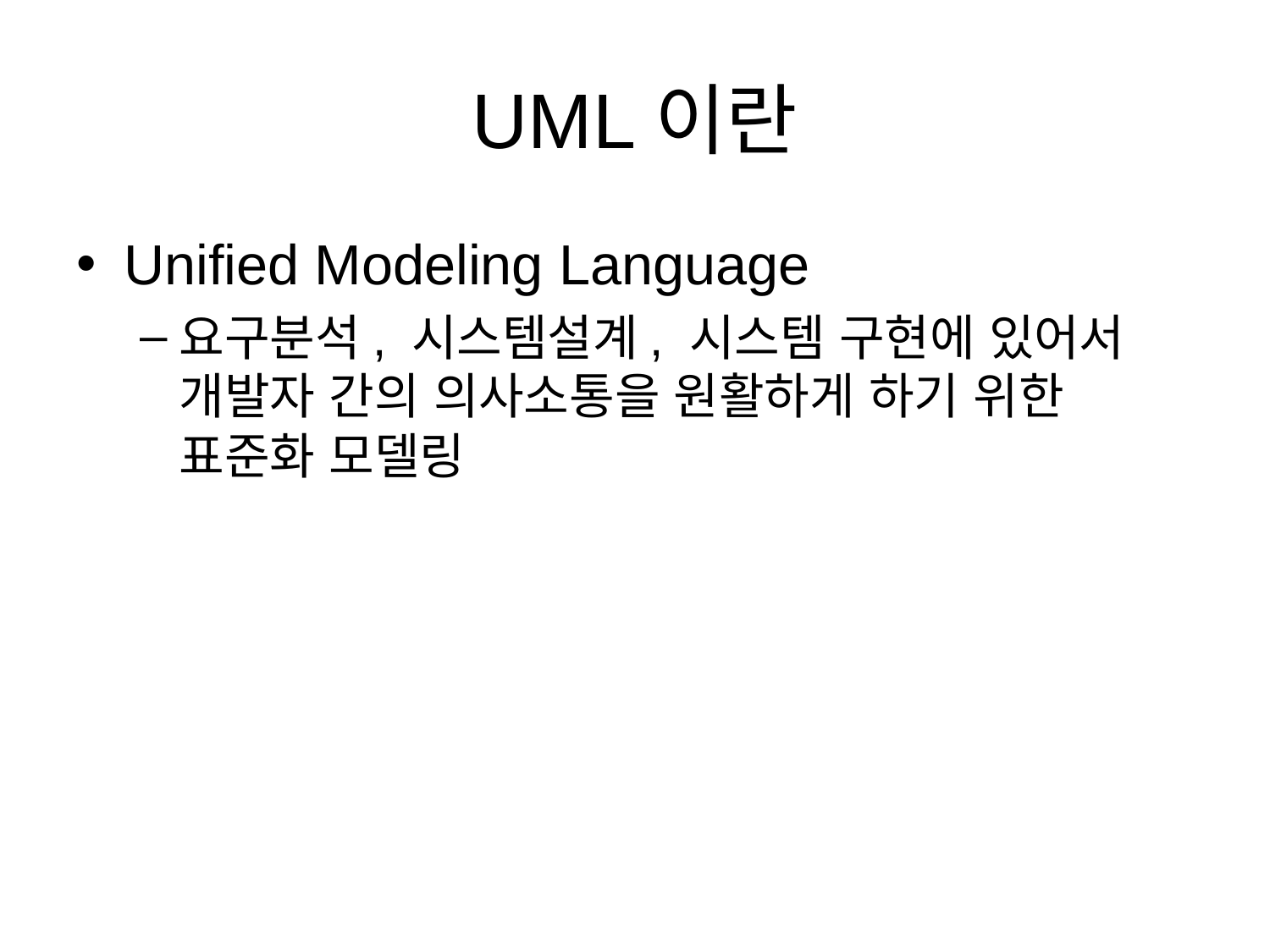

# UML이란
Unified Modeling Language
요구분석, 시스템설계, 시스템 구현에 있어서 개발자 간의 의사소통을 원활하게 하기 위한 표준화 모델링